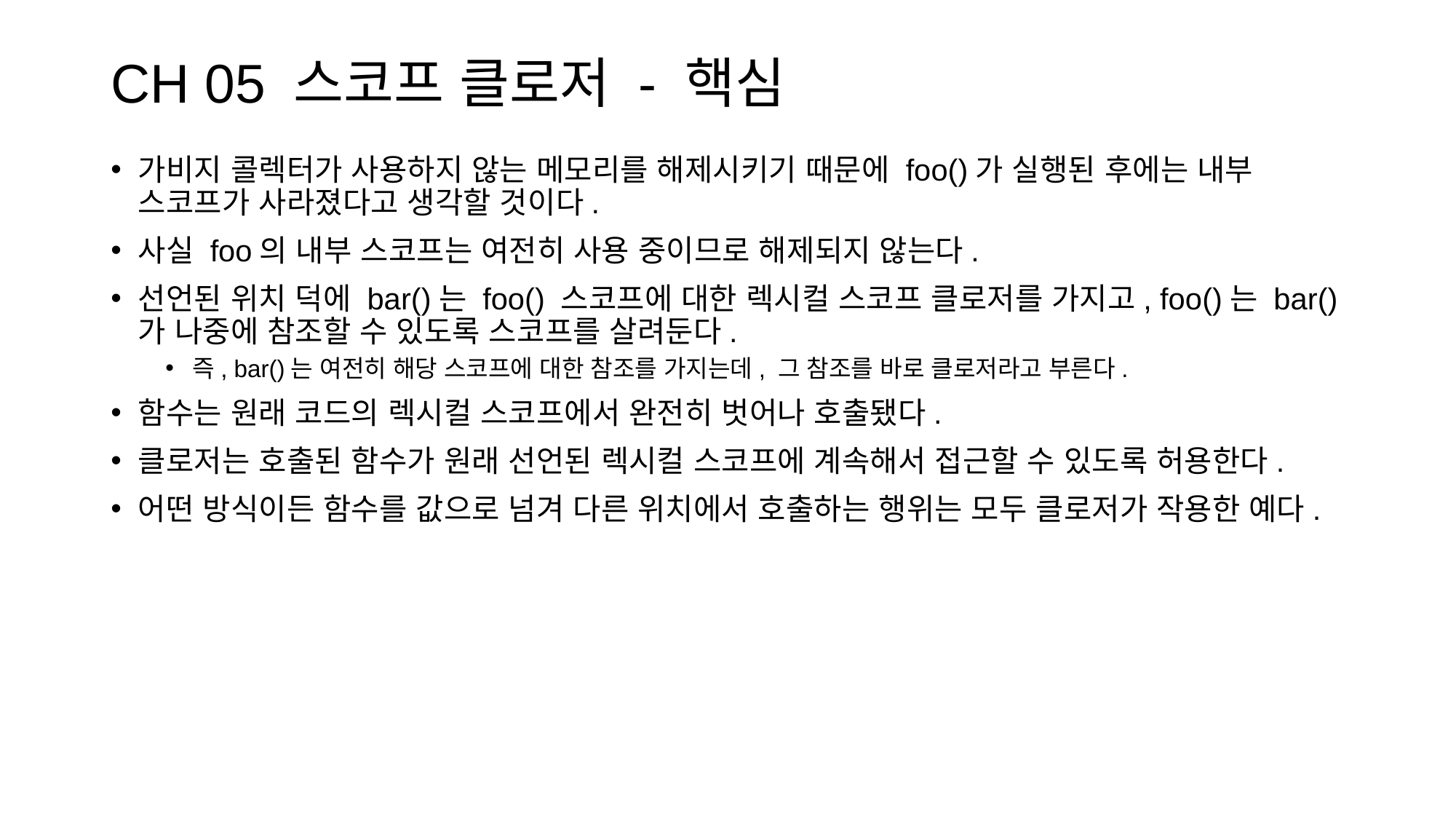

# CH 05 스코프 클로저 - 핵심
가비지 콜렉터가 사용하지 않는 메모리를 해제시키기 때문에 foo()가 실행된 후에는 내부 스코프가 사라졌다고 생각할 것이다.
사실 foo의 내부 스코프는 여전히 사용 중이므로 해제되지 않는다.
선언된 위치 덕에 bar()는 foo() 스코프에 대한 렉시컬 스코프 클로저를 가지고, foo()는 bar()가 나중에 참조할 수 있도록 스코프를 살려둔다.
즉, bar()는 여전히 해당 스코프에 대한 참조를 가지는데, 그 참조를 바로 클로저라고 부른다.
함수는 원래 코드의 렉시컬 스코프에서 완전히 벗어나 호출됐다.
클로저는 호출된 함수가 원래 선언된 렉시컬 스코프에 계속해서 접근할 수 있도록 허용한다.
어떤 방식이든 함수를 값으로 넘겨 다른 위치에서 호출하는 행위는 모두 클로저가 작용한 예다.